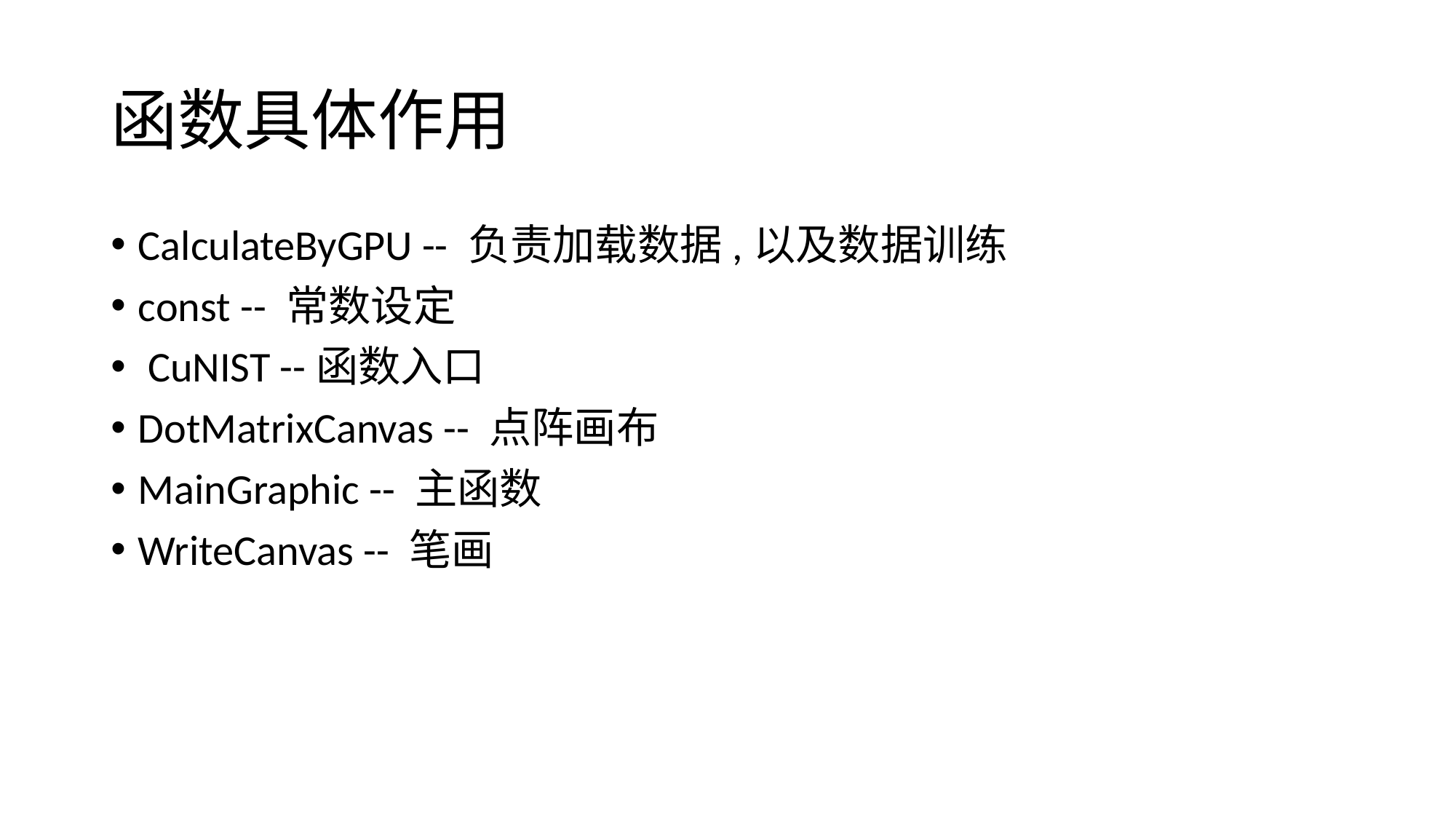

# 函数具体作用
CalculateByGPU -- 负责加载数据,以及数据训练
const -- 常数设定
 CuNIST --函数入口
DotMatrixCanvas -- 点阵画布
MainGraphic -- 主函数
WriteCanvas -- 笔画